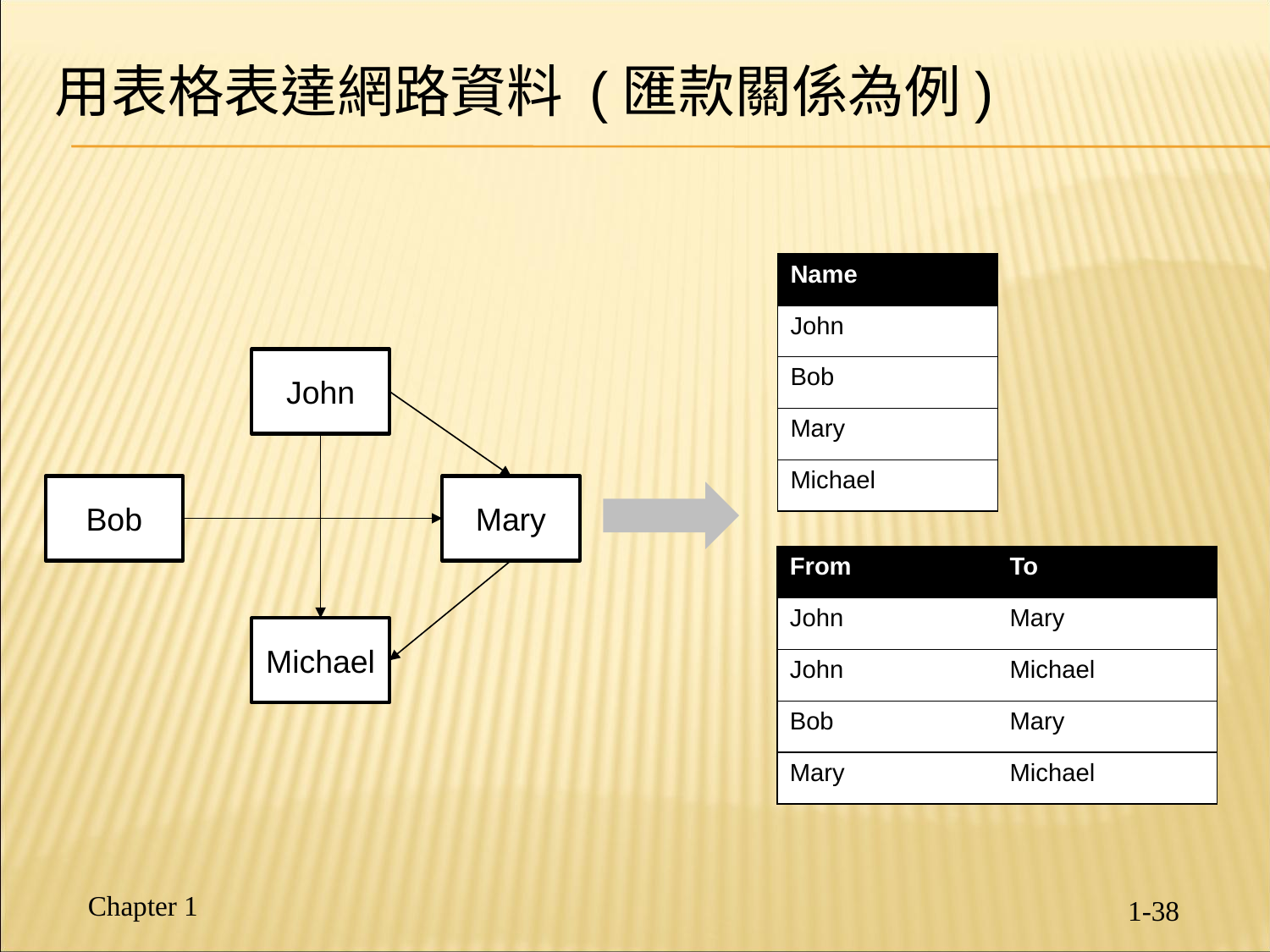

# 用表格表達網路資料 (匯款關係為例)
| Name |
| --- |
| John |
| Bob |
| Mary |
| Michael |
John

Bob
Mary
| From | To |
| --- | --- |
| John | Mary |
| John | Michael |
| Bob | Mary |
| Mary | Michael |
Michael